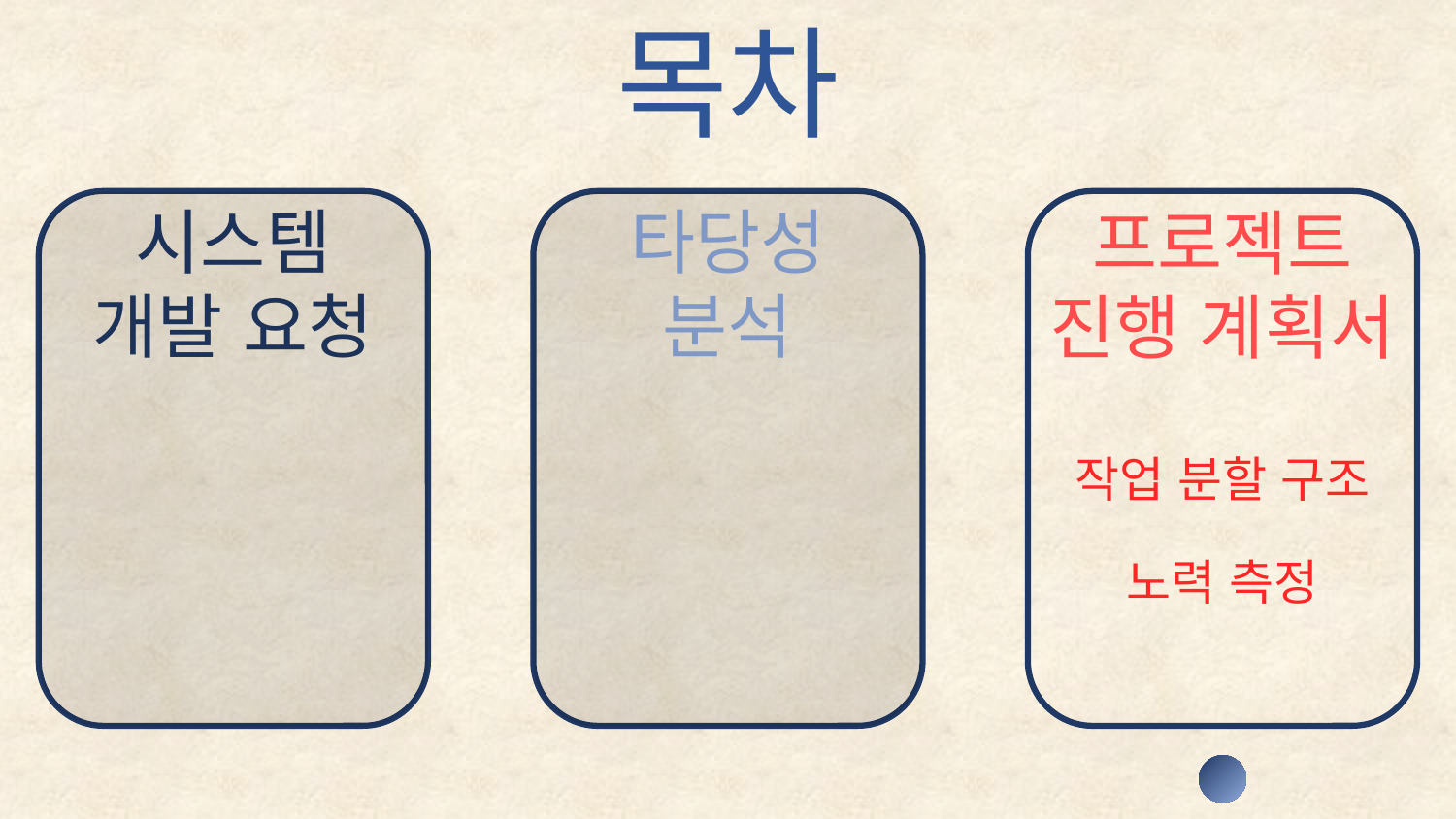

목차
타당성
분석
시스템
개발 요청
프로젝트
진행 계획서

작업 분할 구조
노력 측정